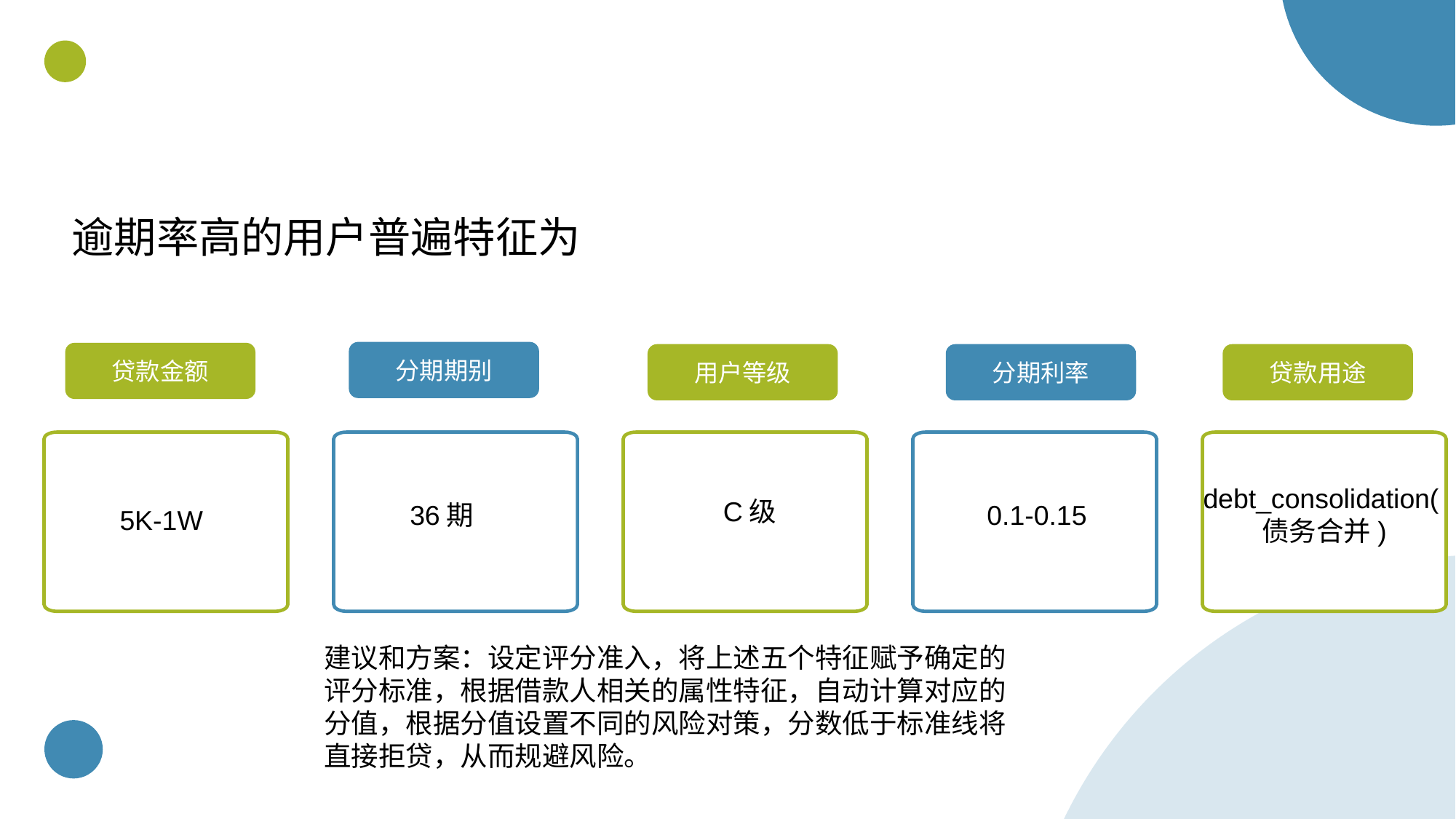

逾期率高的用户普遍特征为
分期期别
贷款金额
贷款用途
用户等级
分期利率

debt_consolidation(债务合并)
C级

36期
0.1-0.15

5K-1W

建议和方案：设定评分准入，将上述五个特征赋予确定的评分标准，根据借款人相关的属性特征，自动计算对应的分值，根据分值设置不同的风险对策，分数低于标准线将直接拒贷，从而规避风险。